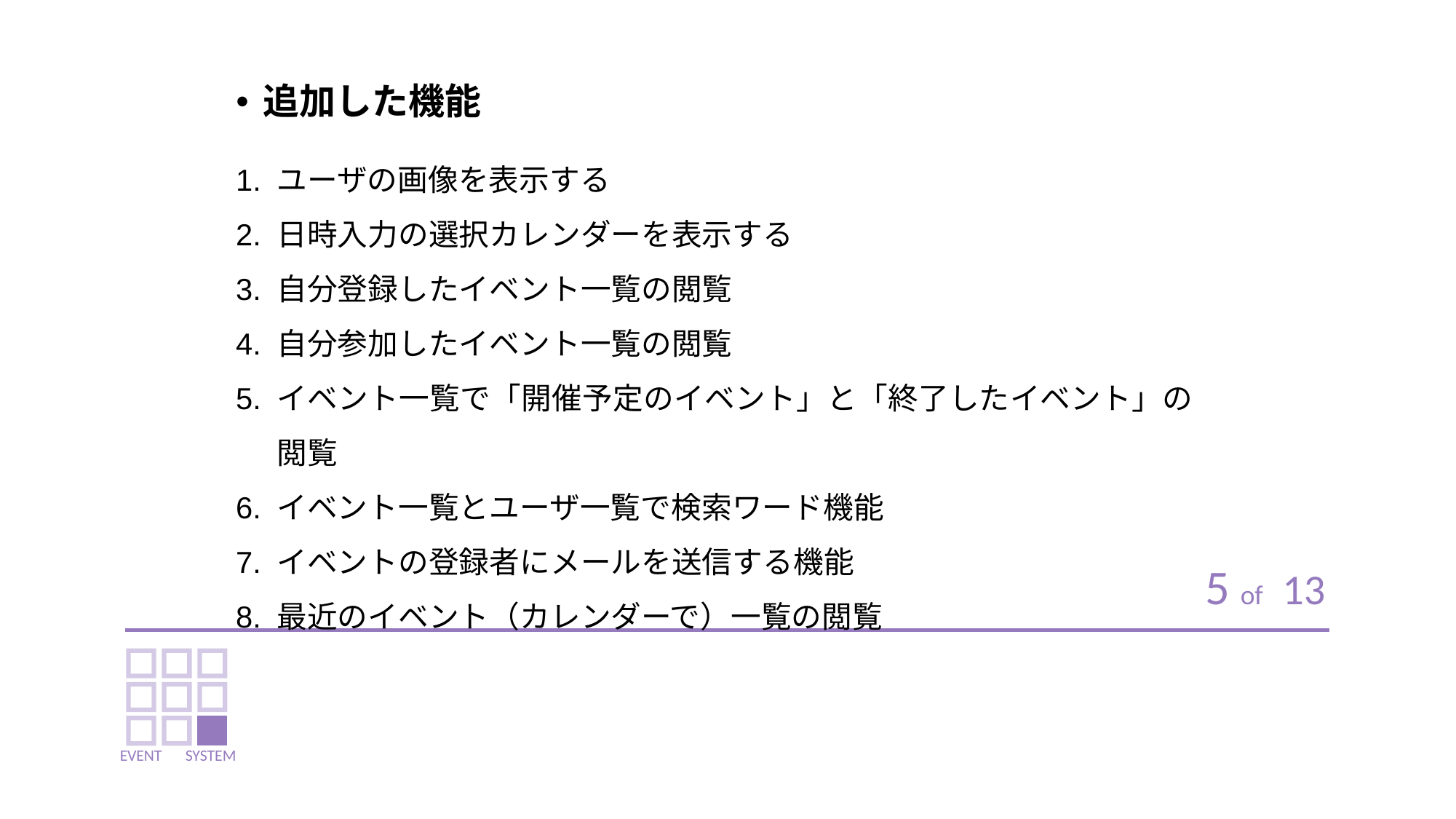

追加した機能
ユーザの画像を表示する
日時入力の選択カレンダーを表示する
自分登録したイベント一覧の閲覧
自分参加したイベント一覧の閲覧
イベント一覧で「開催予定のイベント」と「終了したイベント」の閲覧
イベント一覧とユーザ一覧で検索ワード機能
イベントの登録者にメールを送信する機能
最近のイベント（カレンダーで）一覧の閲覧
5 of  13

EVENT　SYSTEM